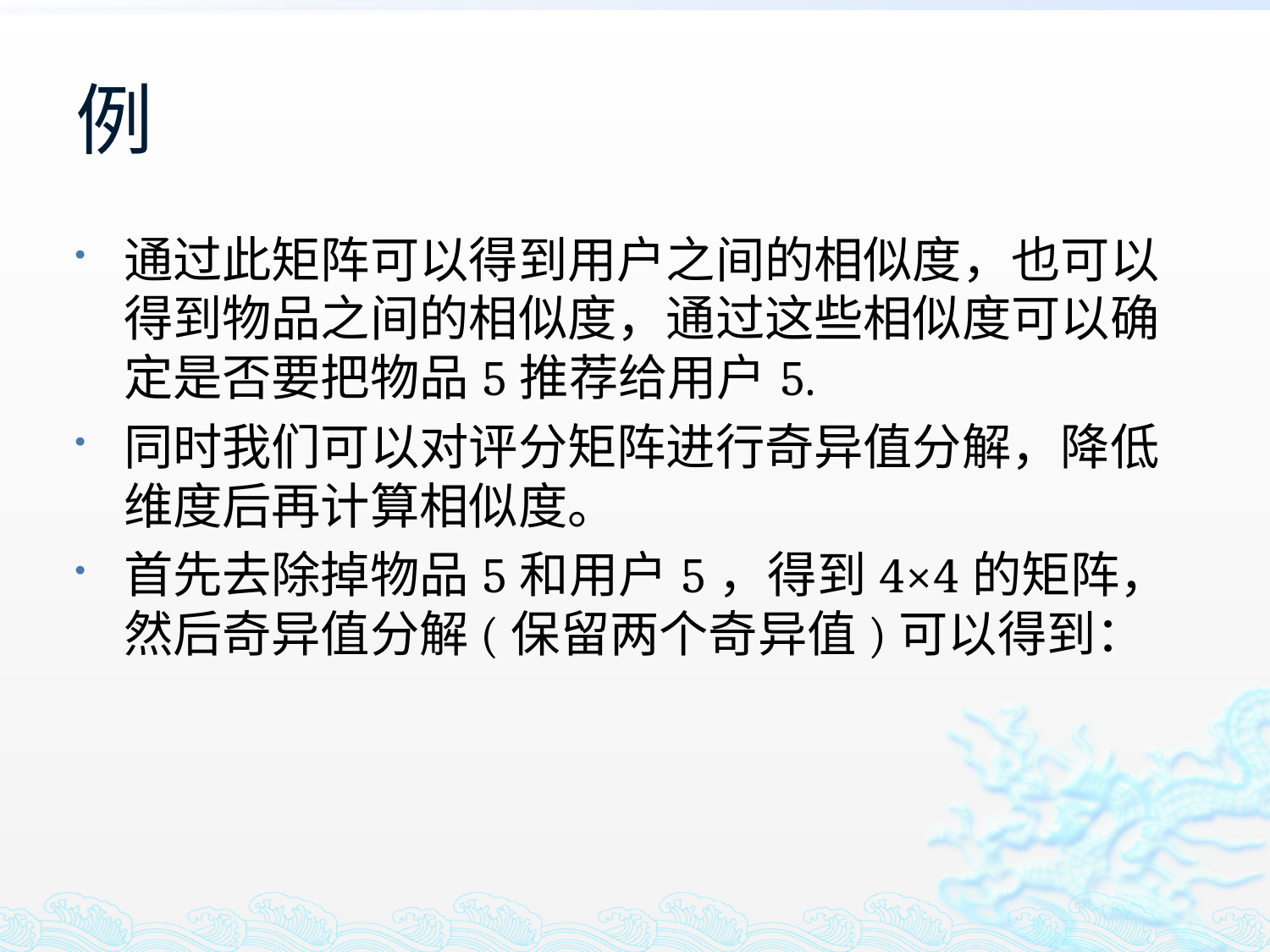

# 例
通过此矩阵可以得到用户之间的相似度，也可以得到物品之间的相似度，通过这些相似度可以确定是否要把物品5推荐给用户5.
同时我们可以对评分矩阵进行奇异值分解，降低维度后再计算相似度。
首先去除掉物品5和用户5，得到4×4的矩阵，然后奇异值分解(保留两个奇异值)可以得到：